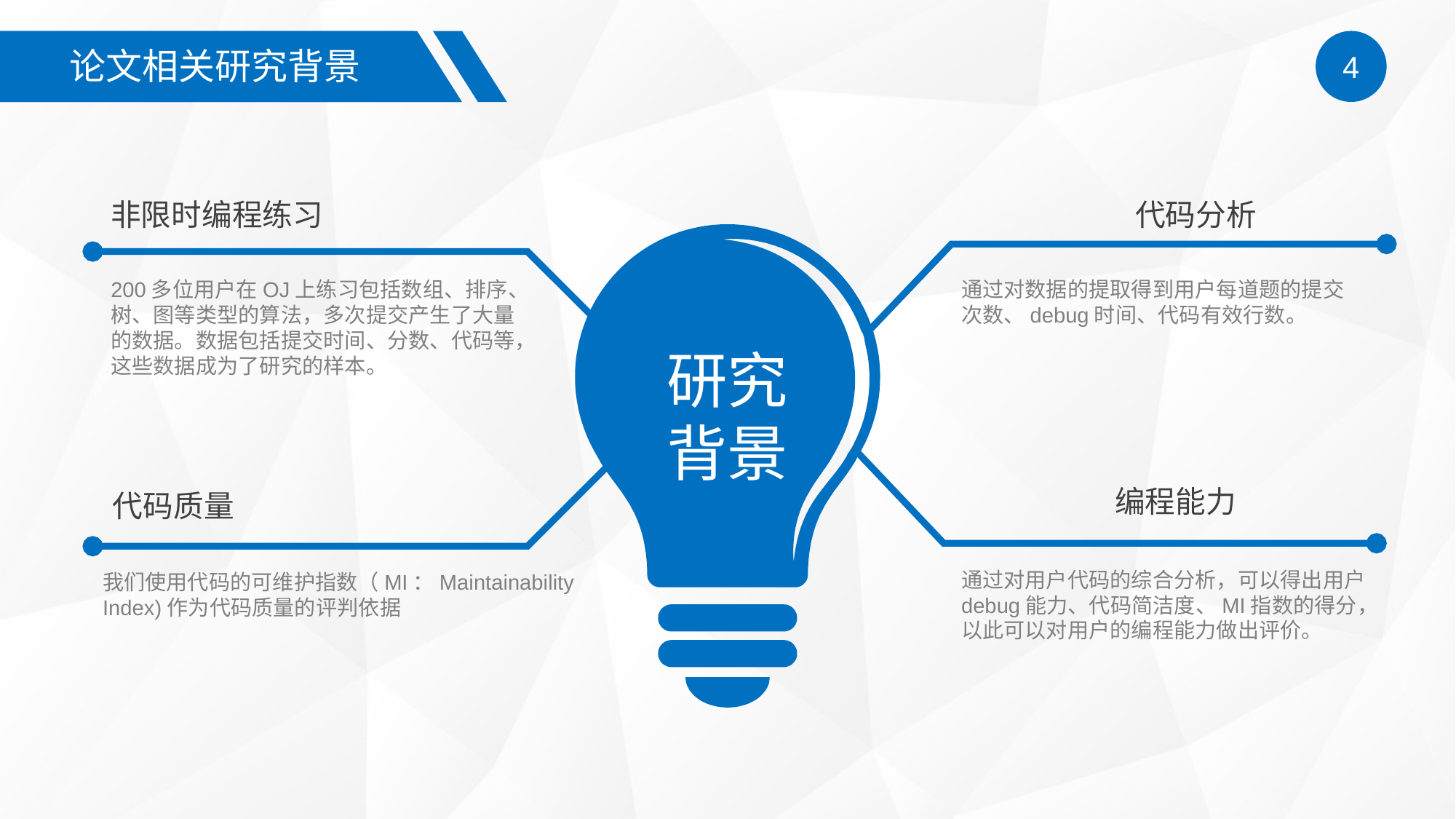

4
论文相关研究背景
论文相关研究背景
非限时编程练习
代码分析

研究背景

通过对数据的提取得到用户每道题的提交次数、debug时间、代码有效行数。
200多位用户在OJ上练习包括数组、排序、树、图等类型的算法，多次提交产生了大量的数据。数据包括提交时间、分数、代码等，这些数据成为了研究的样本。

编程能力
代码质量
通过对用户代码的综合分析，可以得出用户debug能力、代码简洁度、MI指数的得分，以此可以对用户的编程能力做出评价。
我们使用代码的可维护指数（MI：Maintainability Index)作为代码质量的评判依据